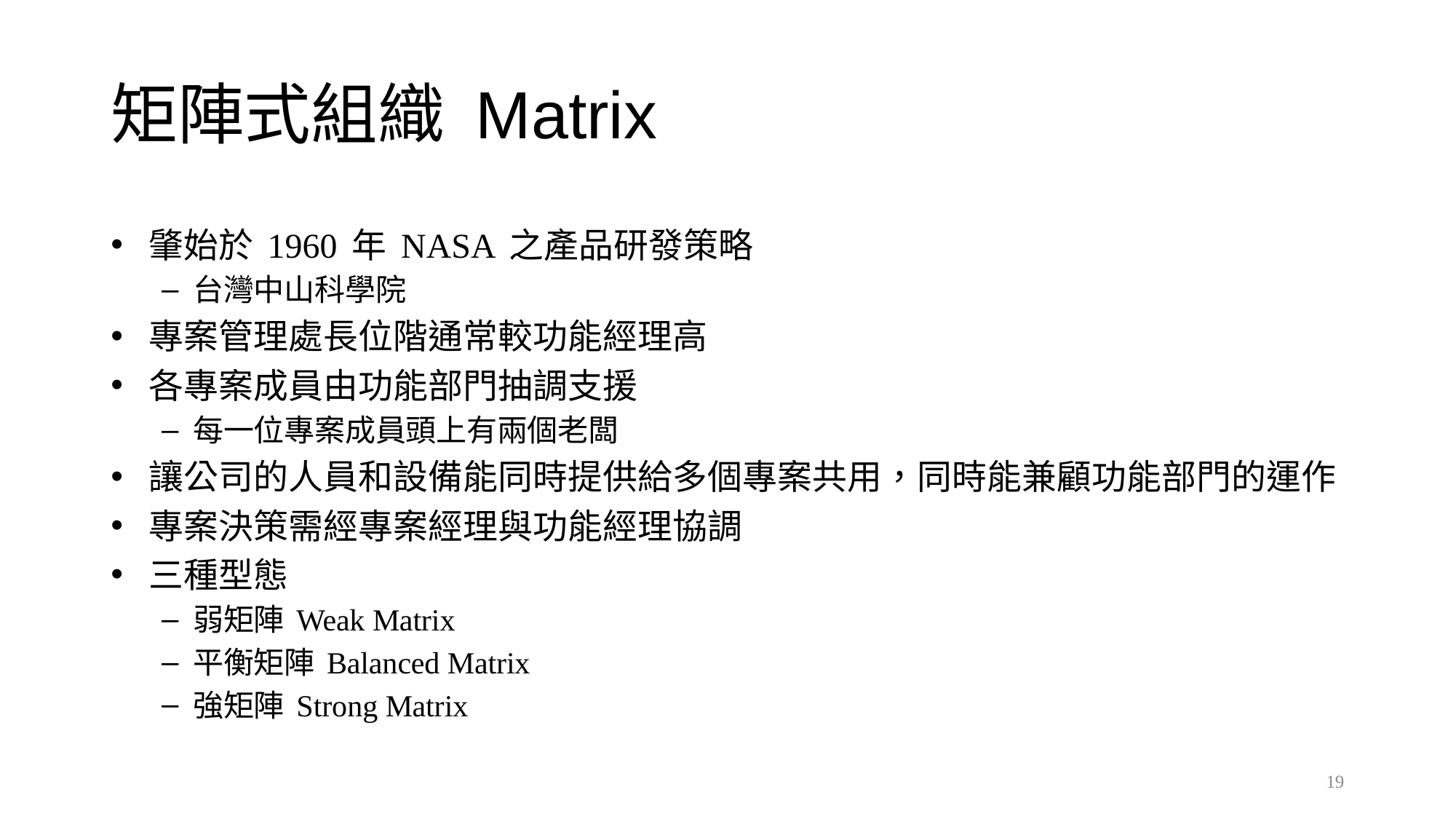

# 矩陣式組織 Matrix
肇始於 1960 年 NASA 之產品研發策略
台灣中山科學院
專案管理處長位階通常較功能經理高
各專案成員由功能部門抽調支援
每一位專案成員頭上有兩個老闆
讓公司的人員和設備能同時提供給多個專案共用，同時能兼顧功能部門的運作
專案決策需經專案經理與功能經理協調
三種型態
弱矩陣 Weak Matrix
平衡矩陣 Balanced Matrix
強矩陣 Strong Matrix
19